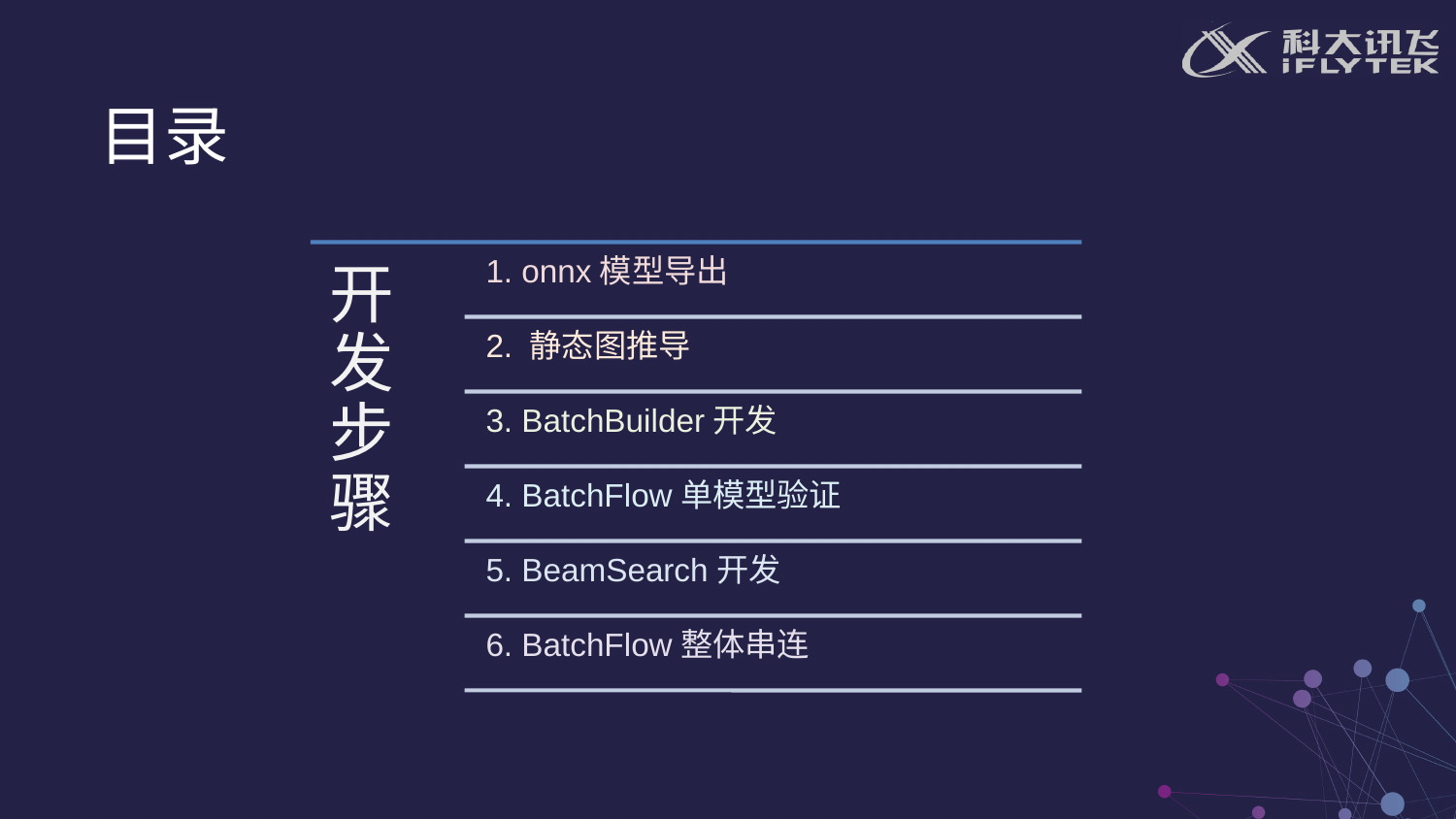

目录
开发步骤
1. onnx模型导出
2. 静态图推导
3. BatchBuilder开发
4. BatchFlow单模型验证
5. BeamSearch开发
6. BatchFlow整体串连